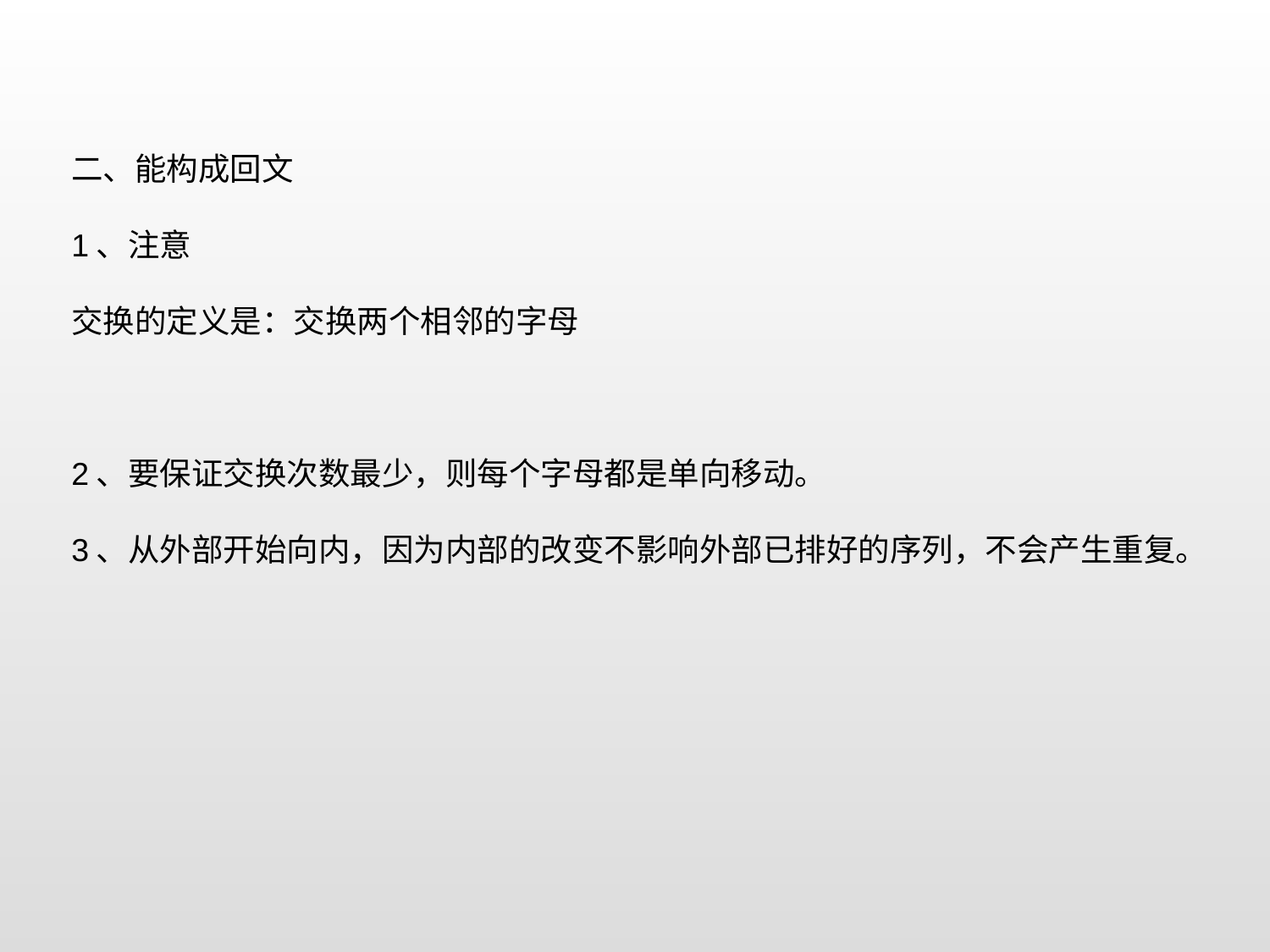

二、能构成回文

1、注意

交换的定义是：交换两个相邻的字母

2、要保证交换次数最少，则每个字母都是单向移动。

3、从外部开始向内，因为内部的改变不影响外部已排好的序列，不会产生重复。